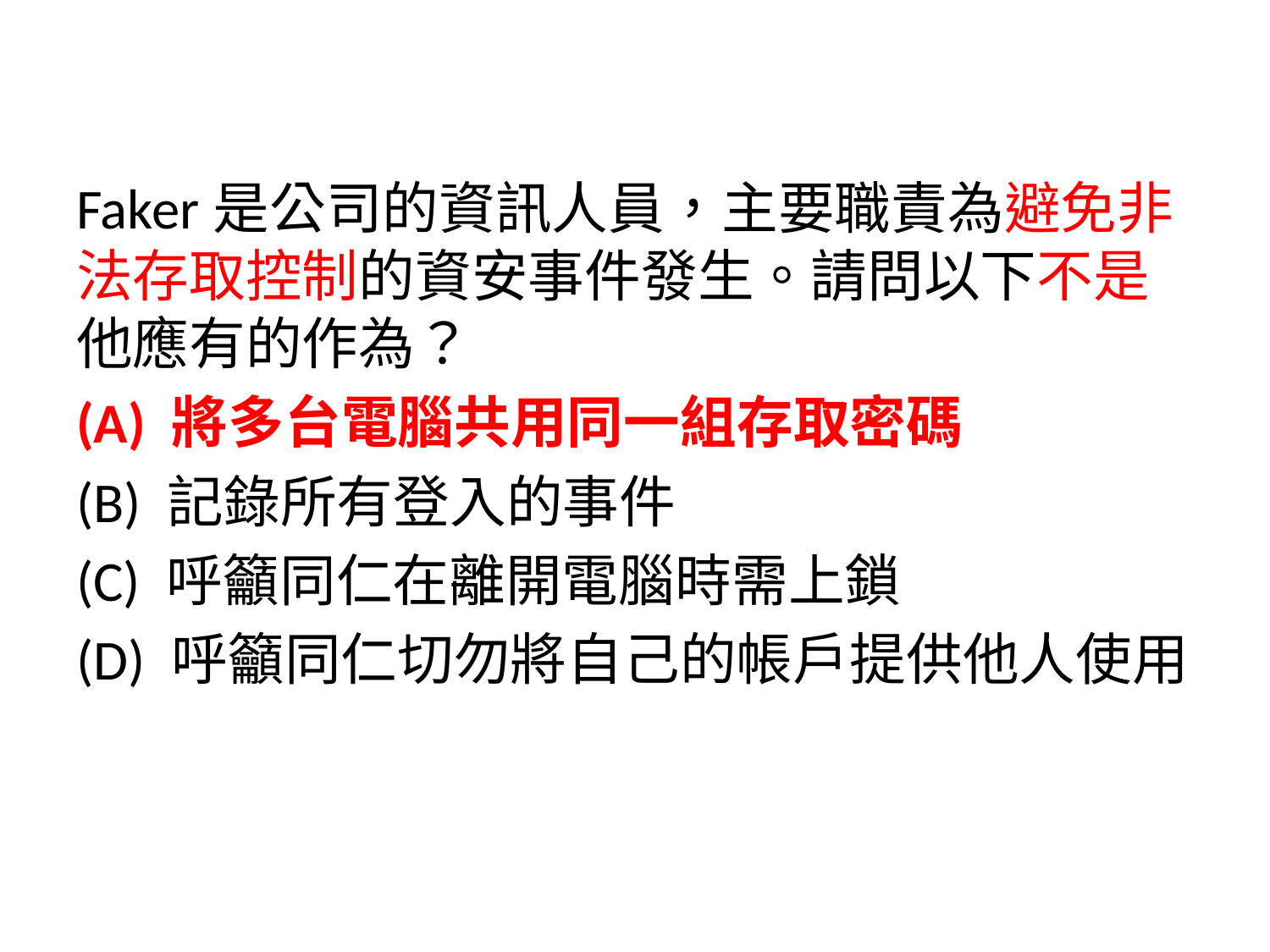

Faker是公司的資訊人員，主要職責為避免非法存取控制的資安事件發生。請問以下不是他應有的作為？
(A) 將多台電腦共用同一組存取密碼
(B) 記錄所有登入的事件
(C) 呼籲同仁在離開電腦時需上鎖
(D) 呼籲同仁切勿將自己的帳戶提供他人使用